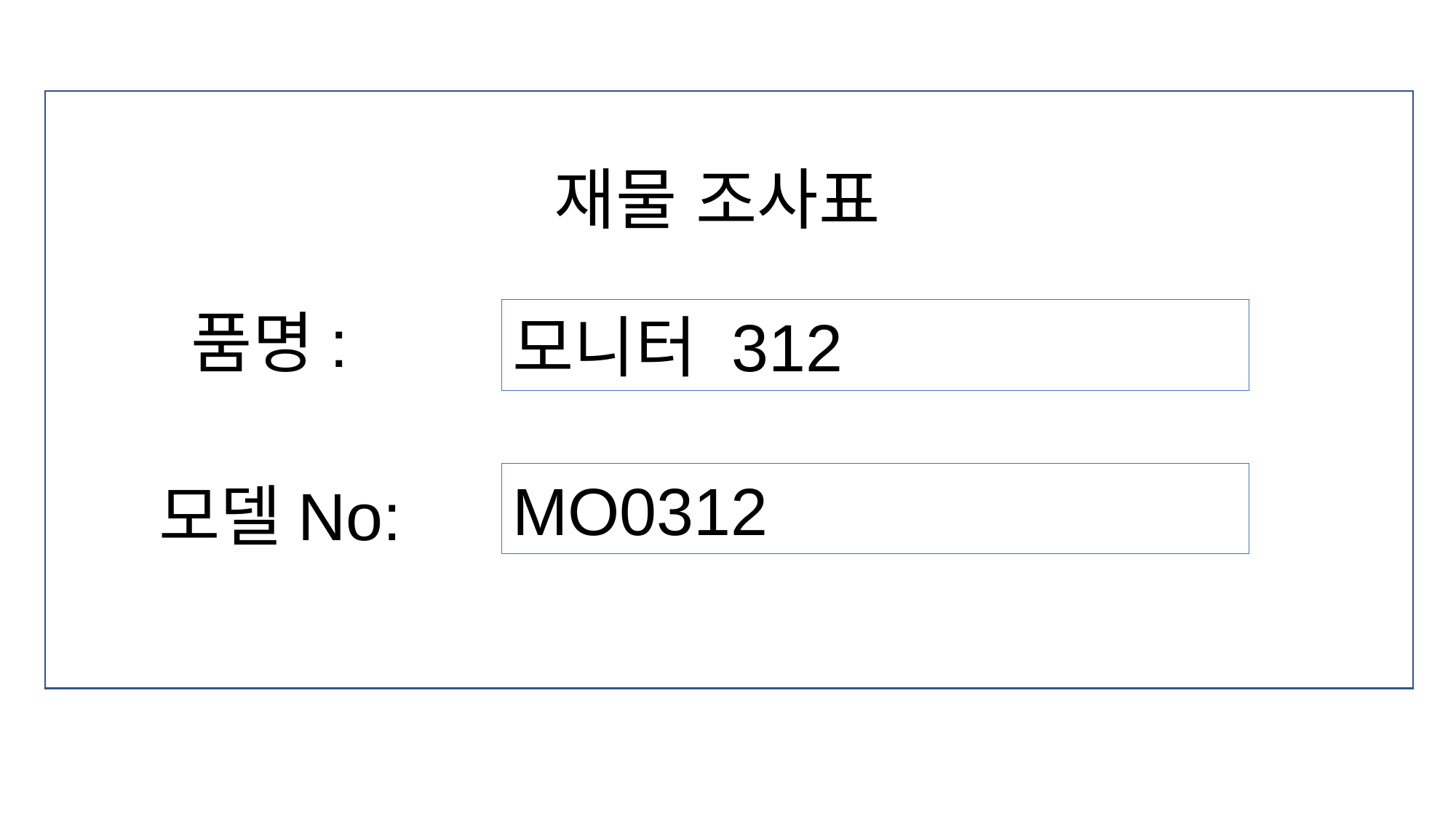

재물 조사표
품명:
모니터 312
MO0312
모델No: